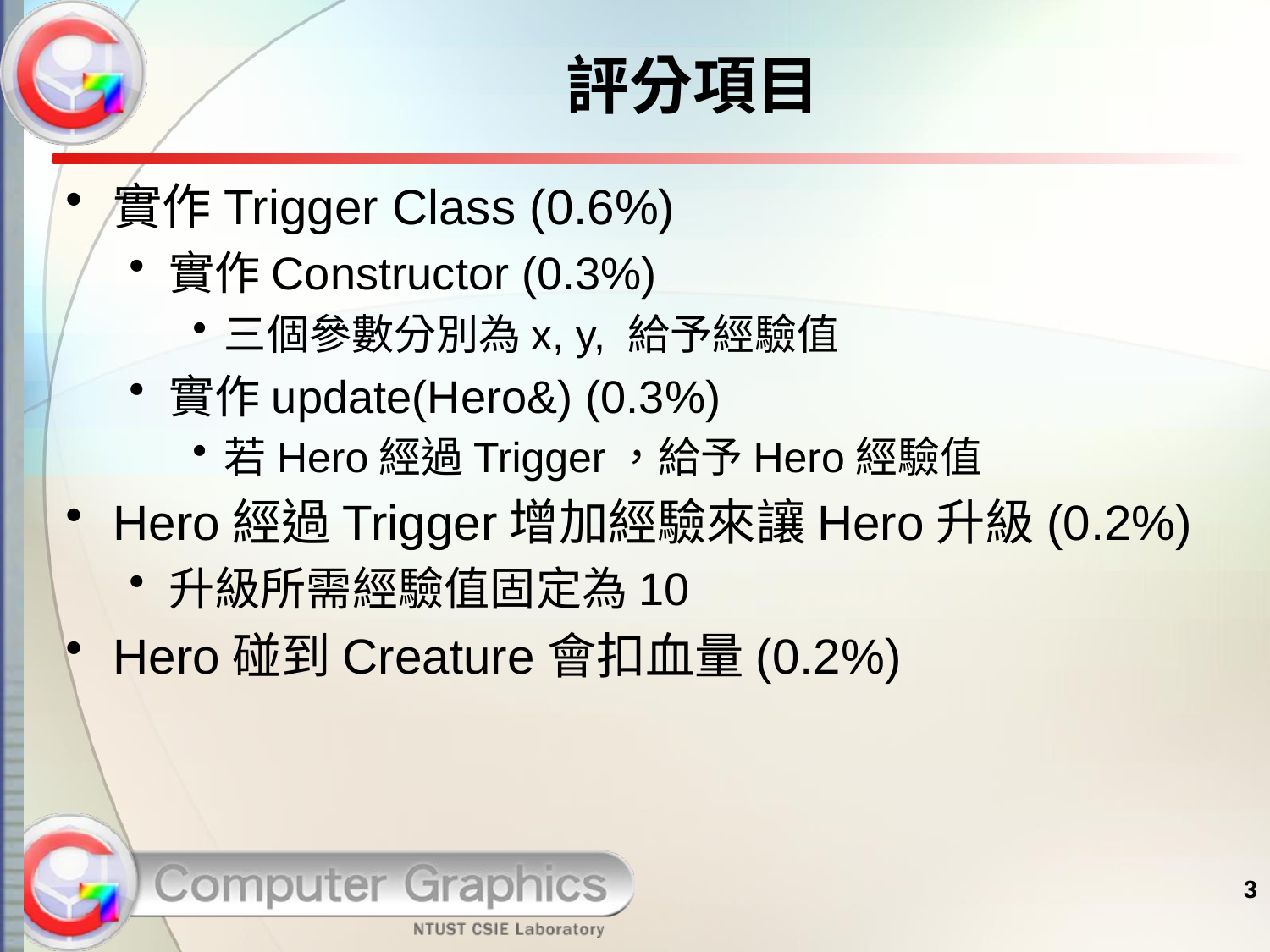

# 評分項目
實作Trigger Class (0.6%)
實作Constructor (0.3%)
三個參數分別為x, y, 給予經驗值
實作update(Hero&) (0.3%)
若Hero經過Trigger，給予Hero經驗值
Hero經過Trigger增加經驗來讓Hero升級(0.2%)
升級所需經驗值固定為10
Hero碰到Creature會扣血量(0.2%)
3